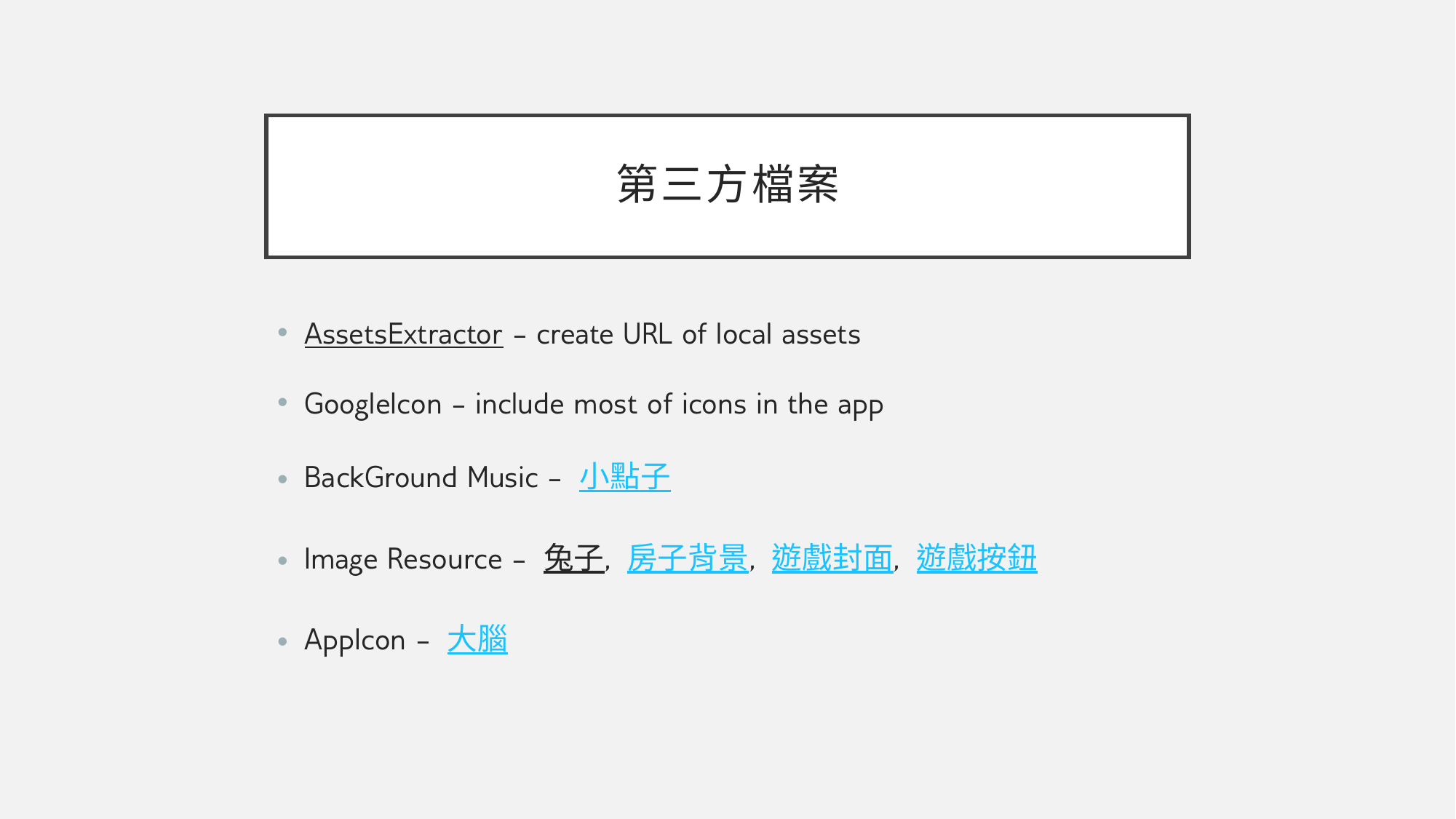

# 第三方檔案
AssetsExtractor – create URL of local assets
GoogleIcon – include most of icons in the app
BackGround Music – 小點子
Image Resource – 兔子, 房子背景, 遊戲封面, 遊戲按鈕
AppIcon – 大腦